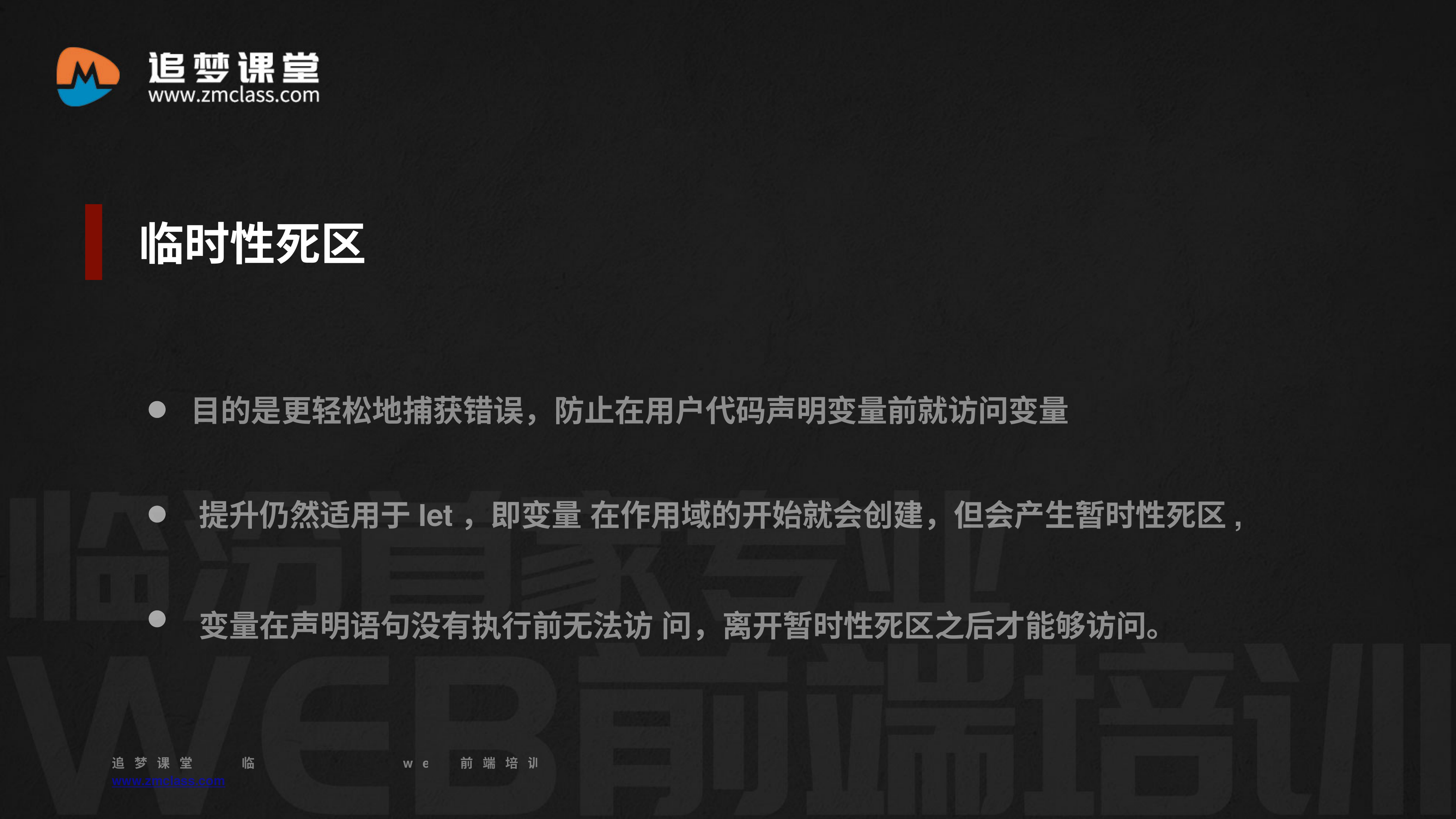

临时性死区
目的是更轻松地捕获错误，防止在用户代码声明变量前就访问变量

 提升仍然适用于let，即变量 在作用域的开始就会创建，但会产生暂时性死区,

 变量在声明语句没有执行前无法访 问，离开暂时性死区之后才能够访问。

追梦课堂   临汾首家专业的web前端培训机构                                                          www.zmclass.com
8